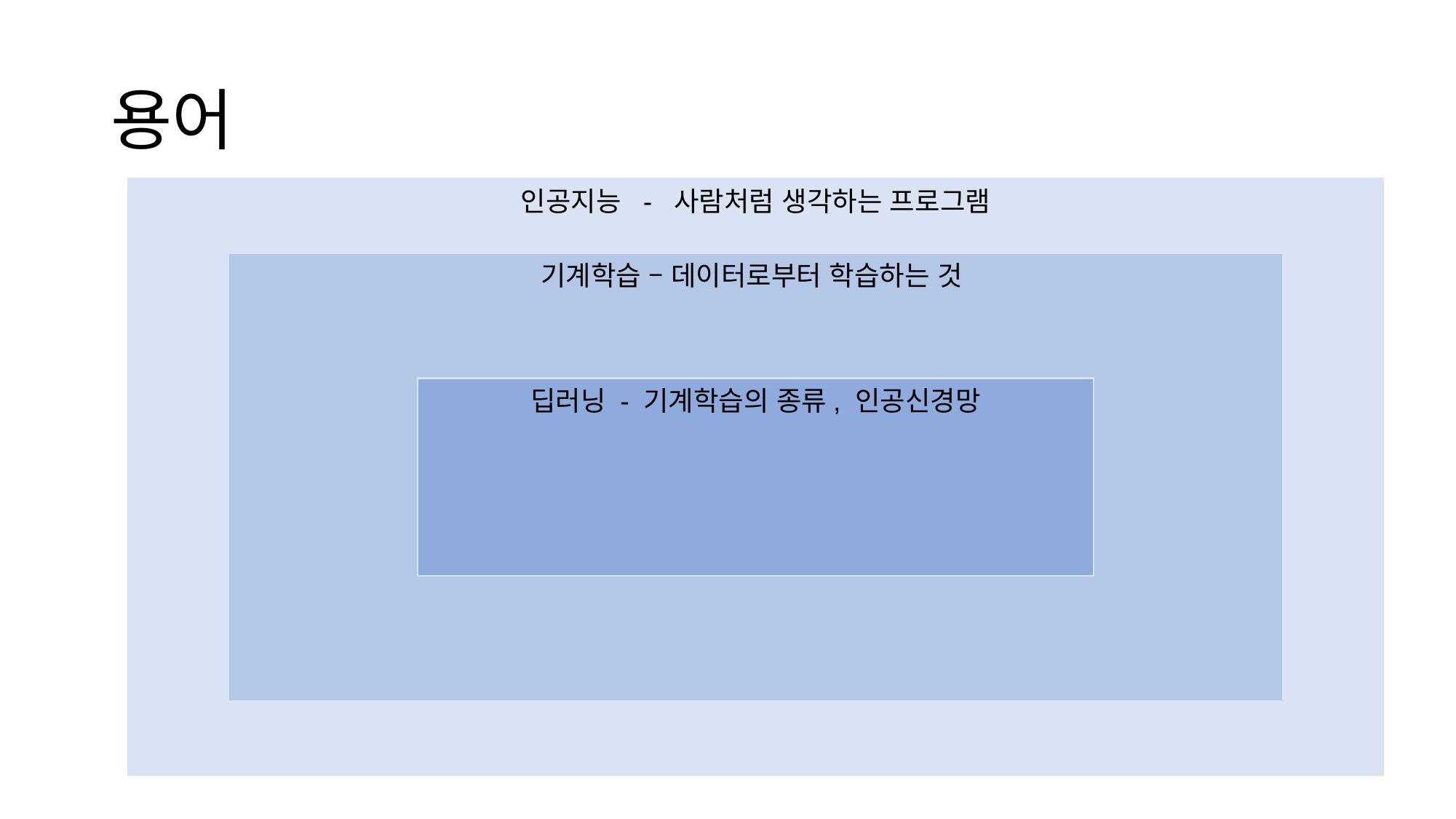

# 용어
인공지능  -  사람처럼 생각하는 프로그램
기계학습 – 데이터로부터 학습하는 것
딥러닝 - 기계학습의 종류, 인공신경망